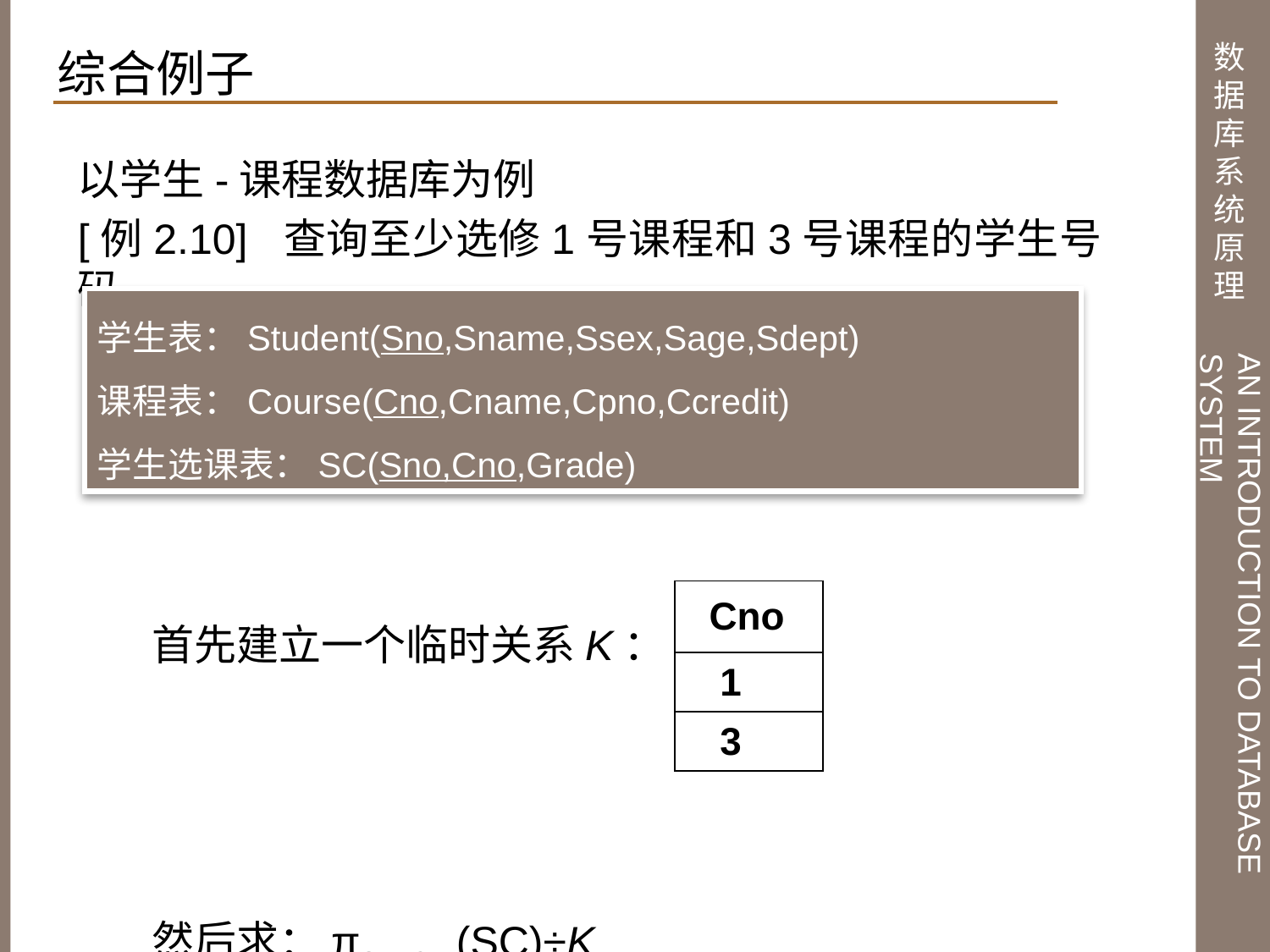

综合例子
以学生-课程数据库为例
[例2.10]  查询至少选修1号课程和3号课程的学生号码 。

首先建立一个临时关系K：

然后求：πSno,Cno(SC)÷K

学生表：Student(Sno,Sname,Ssex,Sage,Sdept)
课程表：Course(Cno,Cname,Cpno,Ccredit)
学生选课表：SC(Sno,Cno,Grade)
| Cno |
| --- |
| 1 |
| 3 |